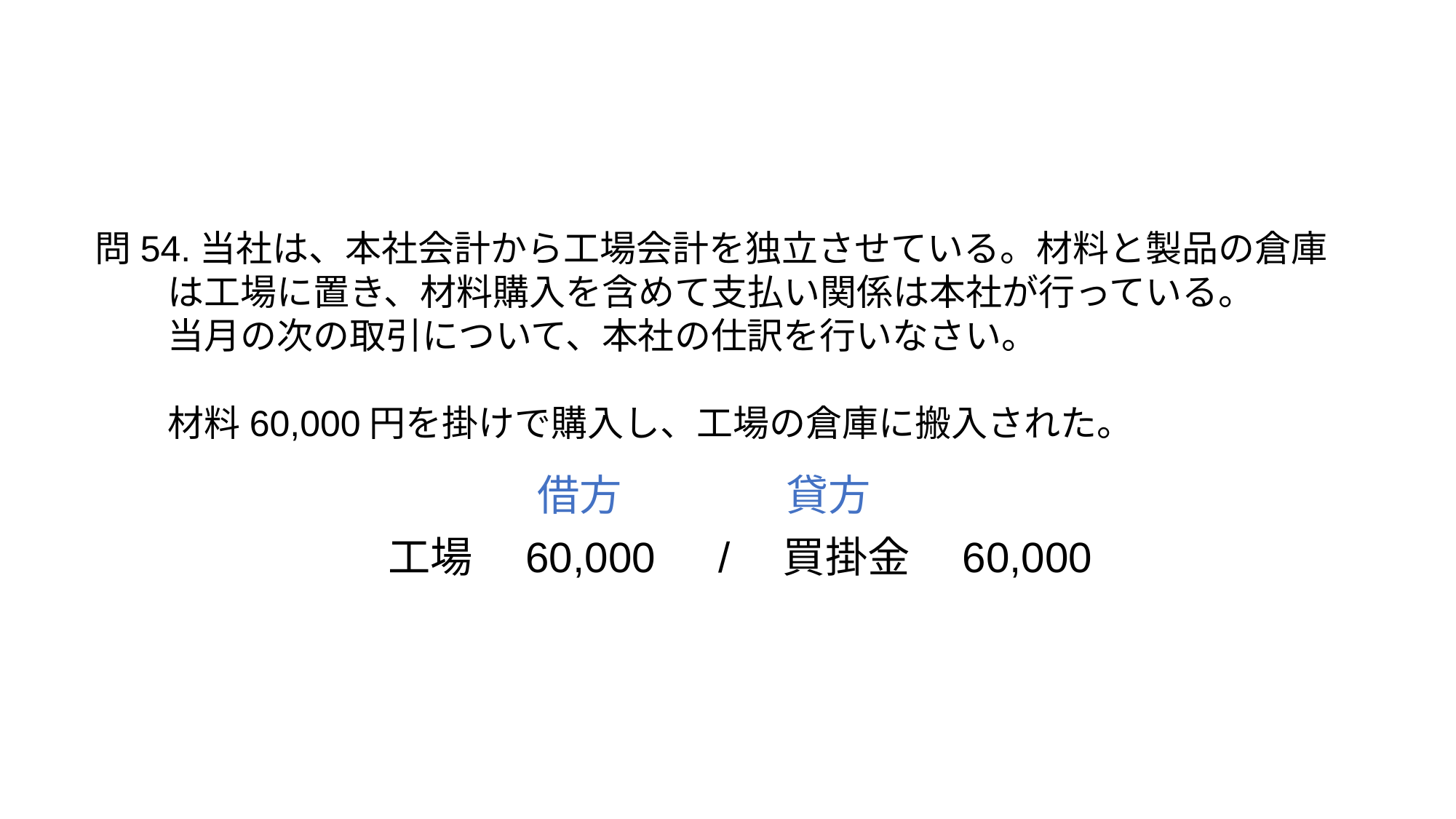

問54.当社は、本社会計から工場会計を独立させている。材料と製品の倉庫
　　は工場に置き、材料購入を含めて支払い関係は本社が行っている。
　　当月の次の取引について、本社の仕訳を行いなさい。

　　材料60,000円を掛けで購入し、工場の倉庫に搬入された。
借方
貸方
工場　60,000　/　買掛金　60,000